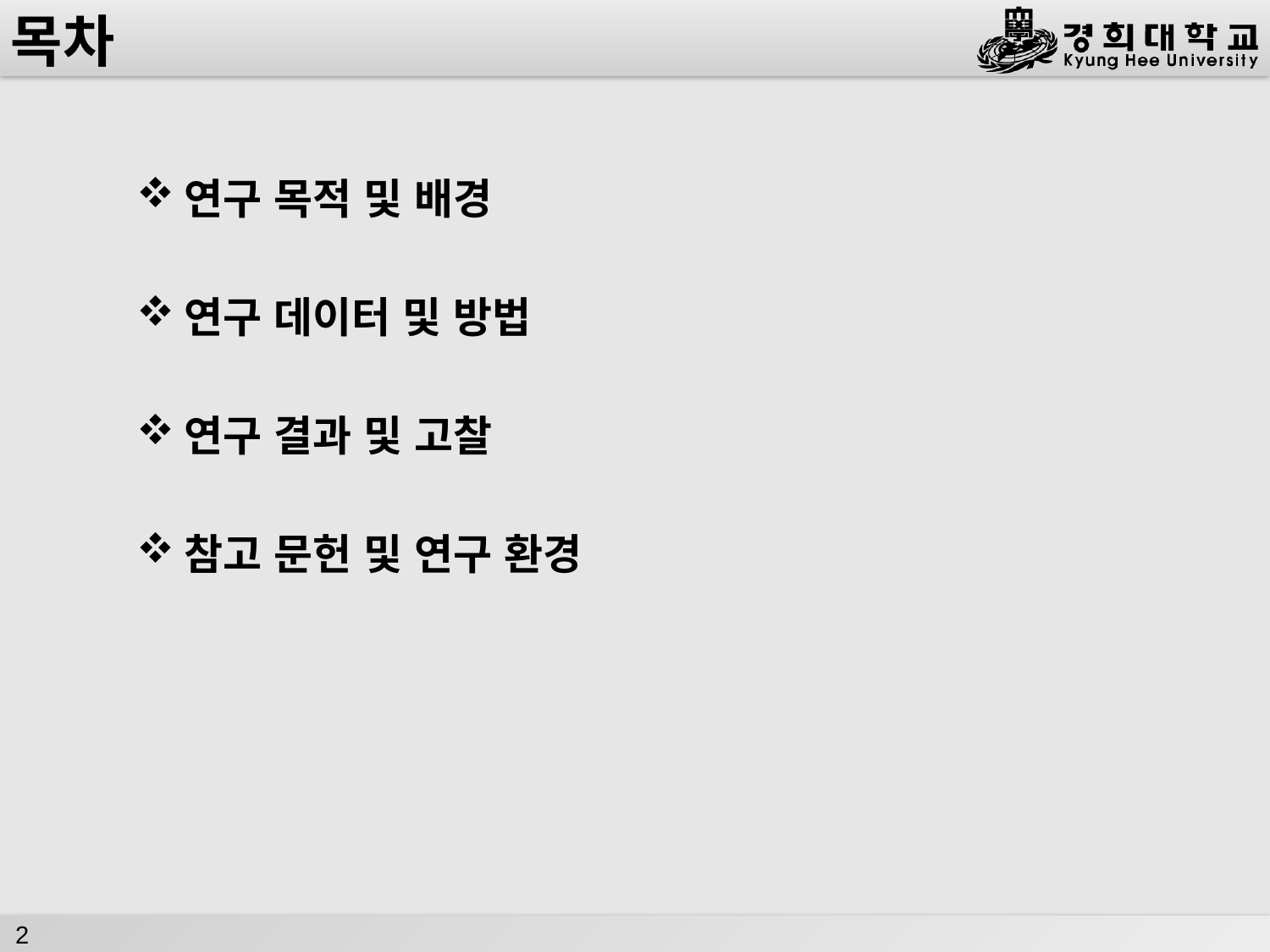

# 목차
연구 목적 및 배경

연구 데이터 및 방법

연구 결과 및 고찰

참고 문헌 및 연구 환경
2